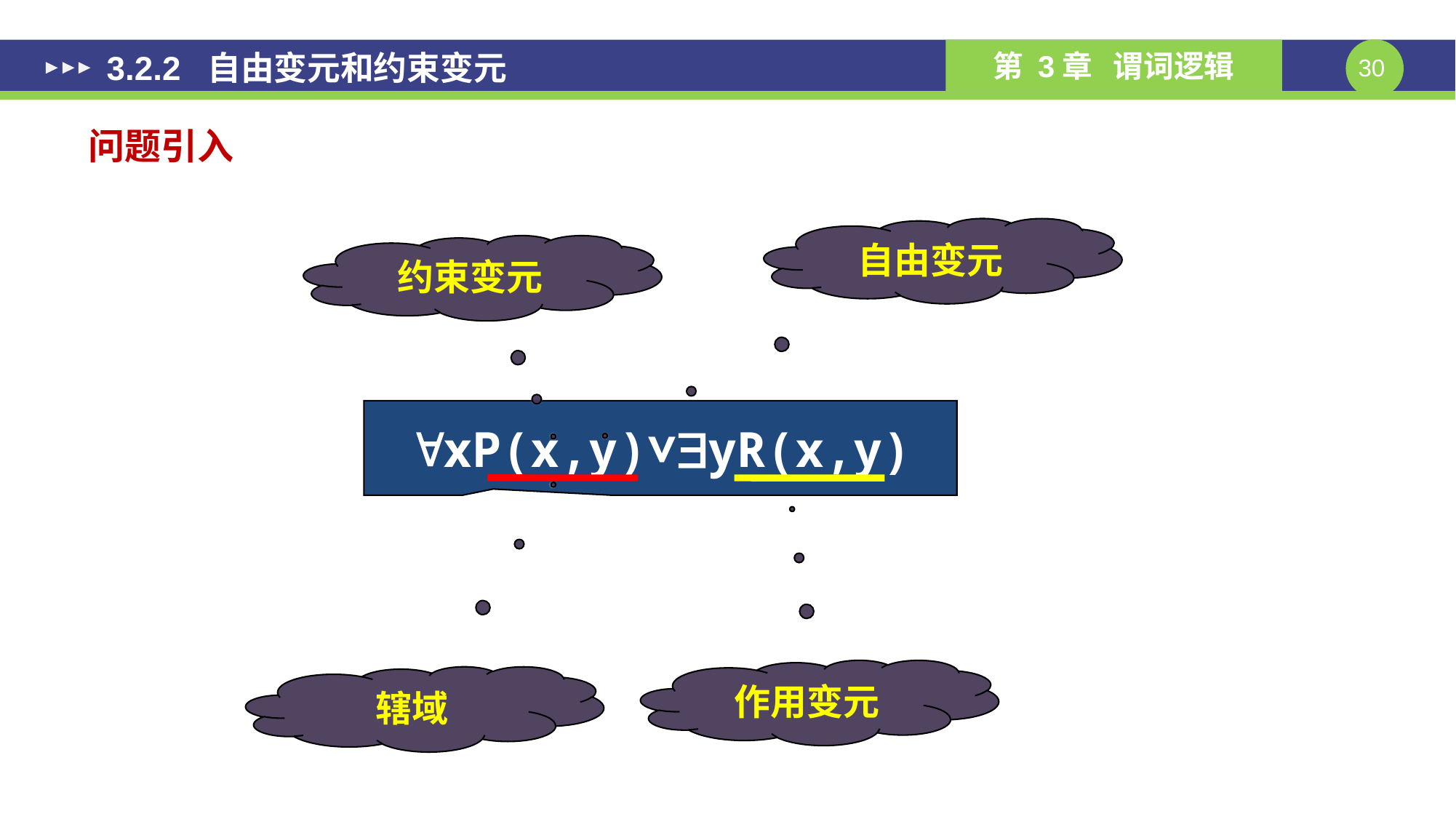

3.2.2  自由变元和约束变元
问题引入
自由变元
约束变元
∀xP(x,y)∨∃yR(x,y)

作用变元
辖域